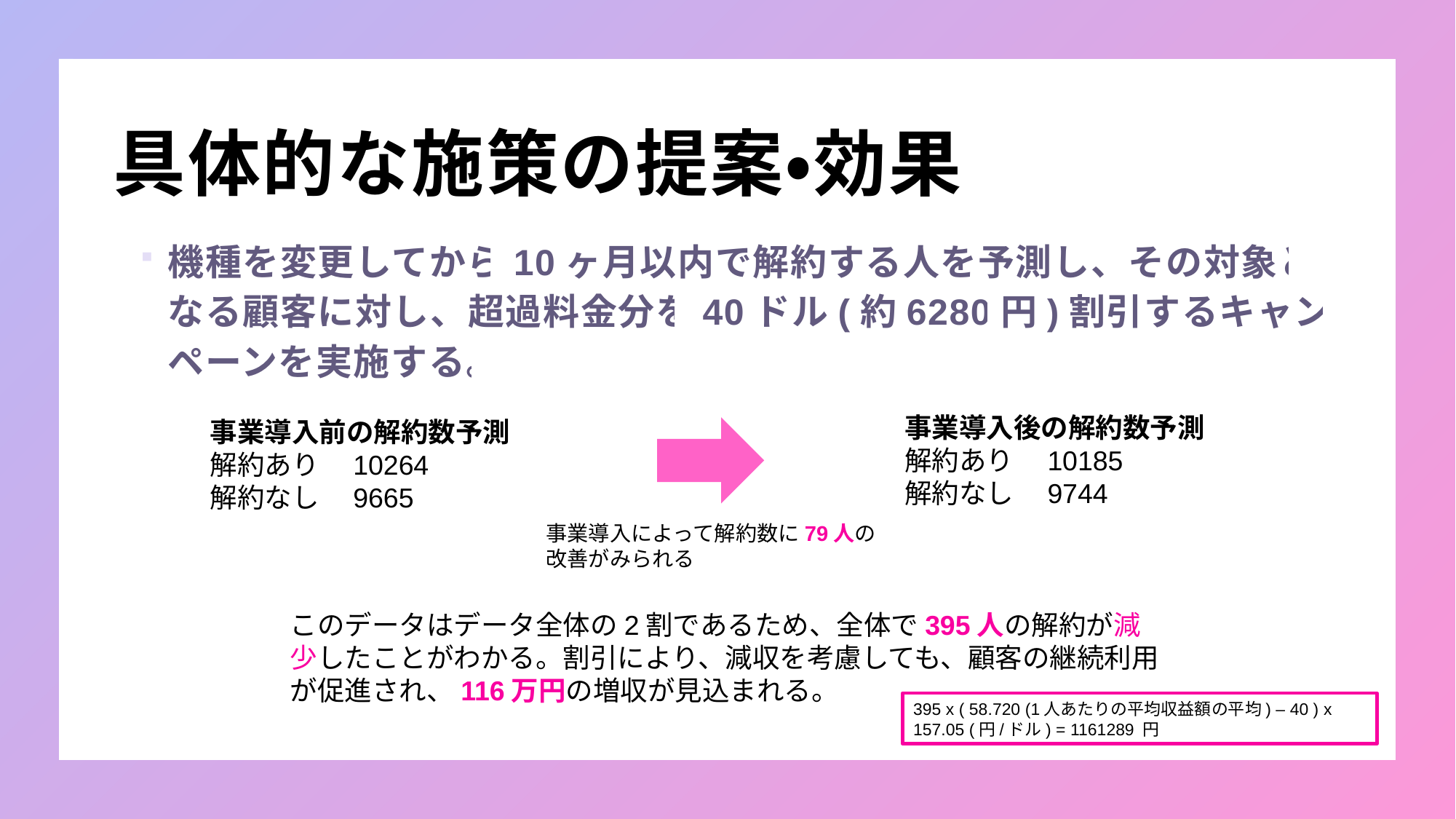

# 具体的な施策の提案・効果
機種を変更してから10ヶ月以内で解約する人を予測し、その対象となる顧客に対し、超過料金分を40ドル(約6280円)割引するキャンペーンを実施する。

事業導入後の解約数予測
解約あり　10185
解約なし　9744
事業導入前の解約数予測
解約あり　10264
解約なし　9665

事業導入によって解約数に79人の改善がみられる
このデータはデータ全体の2割であるため、全体で395人の解約が減少したことがわかる。割引により、減収を考慮しても、顧客の継続利用が促進され、116万円の増収が見込まれる。
395 x ( 58.720 (1人あたりの平均収益額の平均) – 40 ) x 157.05 (円/ドル) = 1161289 円